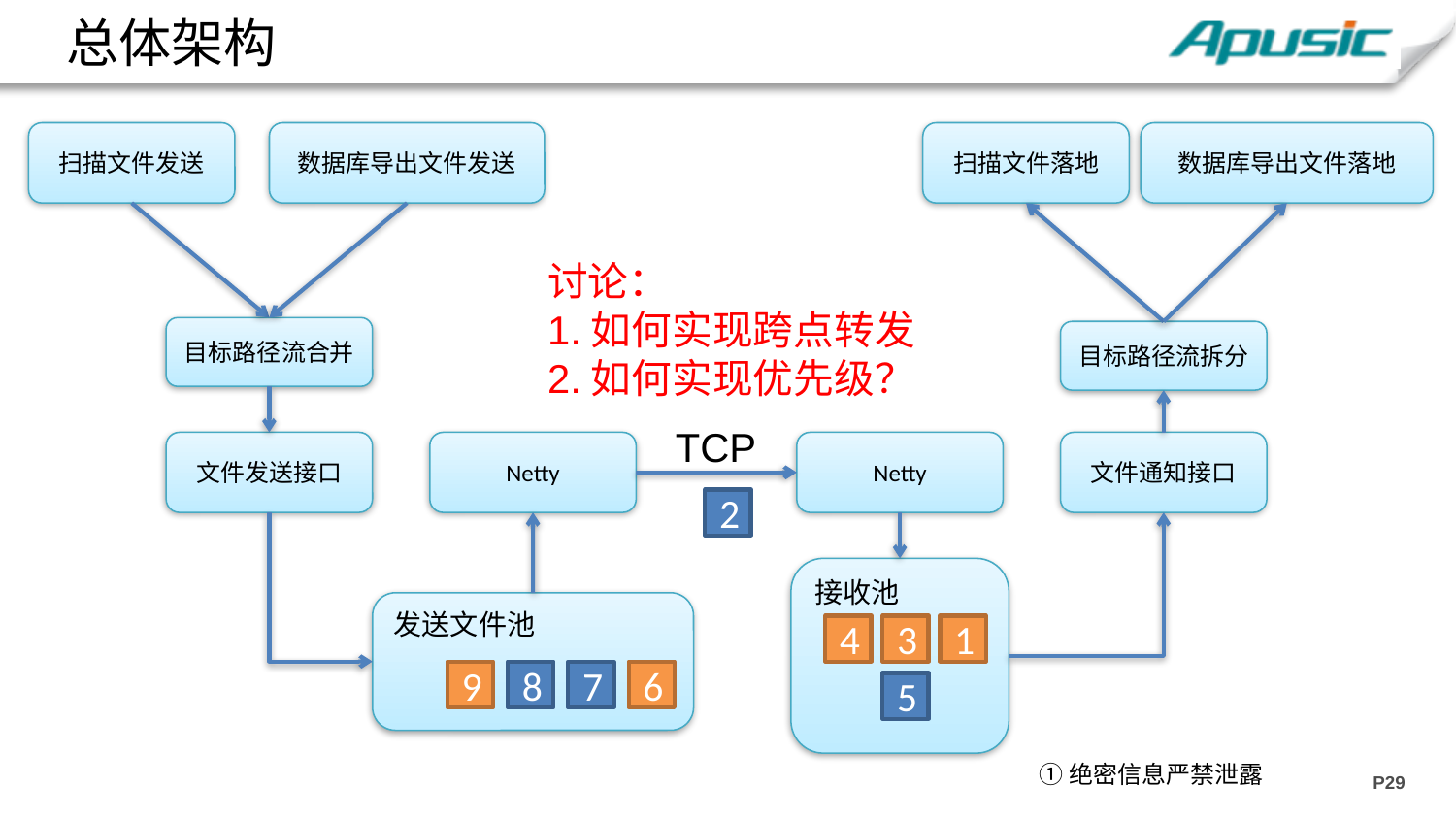

# 总体架构
扫描文件发送
数据库导出文件发送
扫描文件落地
数据库导出文件落地
讨论：
1.如何实现跨点转发
2.如何实现优先级？
目标路径流合并
目标路径流拆分
TCP
文件发送接口
Netty
Netty
文件通知接口
2
接收池
发送文件池
4
3
1
9
8
7
6
5